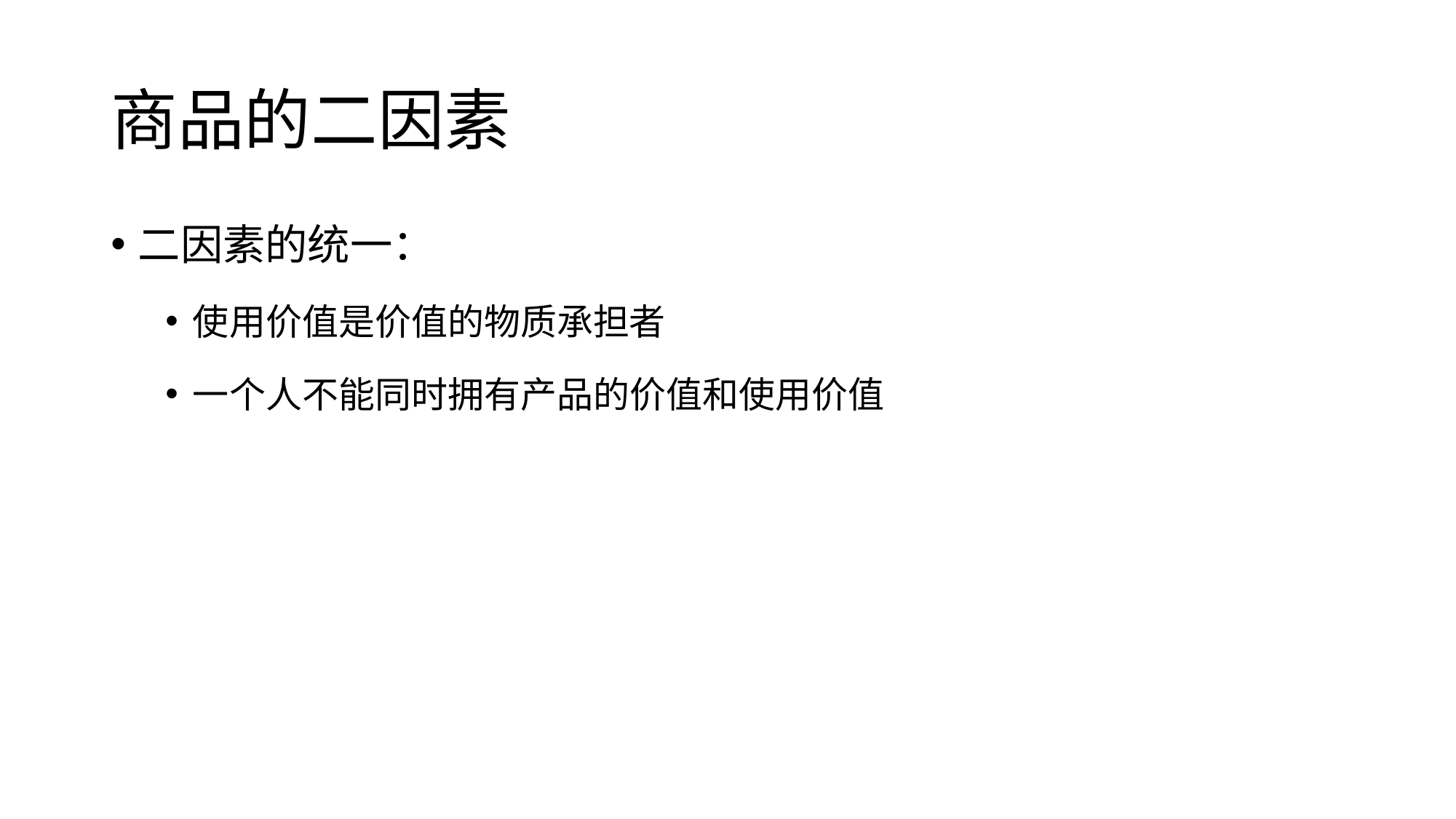

# 商品的二因素
二因素的统一：
使用价值是价值的物质承担者
一个人不能同时拥有产品的价值和使用价值